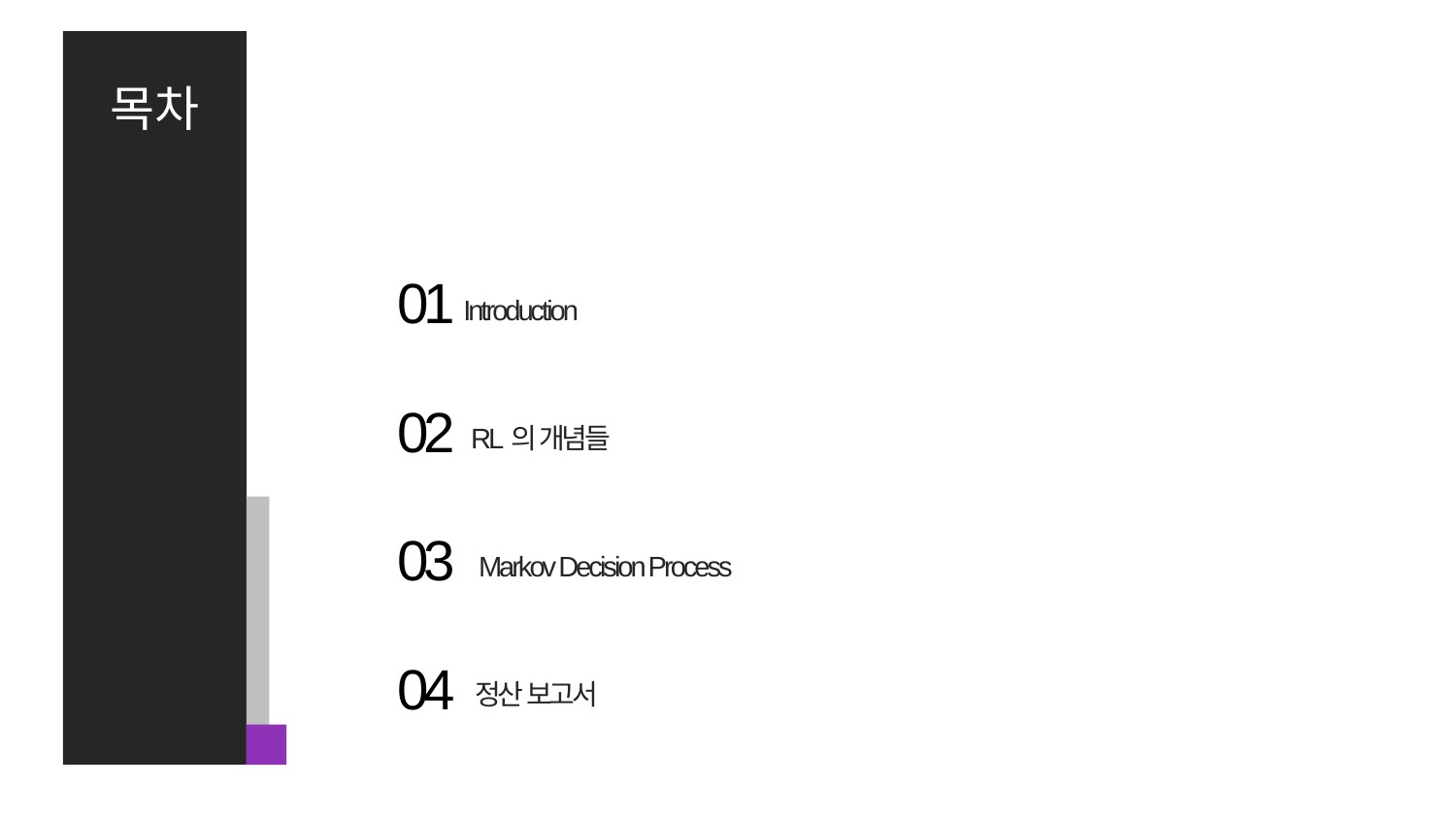

목차
01
Introduction

02
RL의 개념들

03
Markov Decision Process

04
정산 보고서